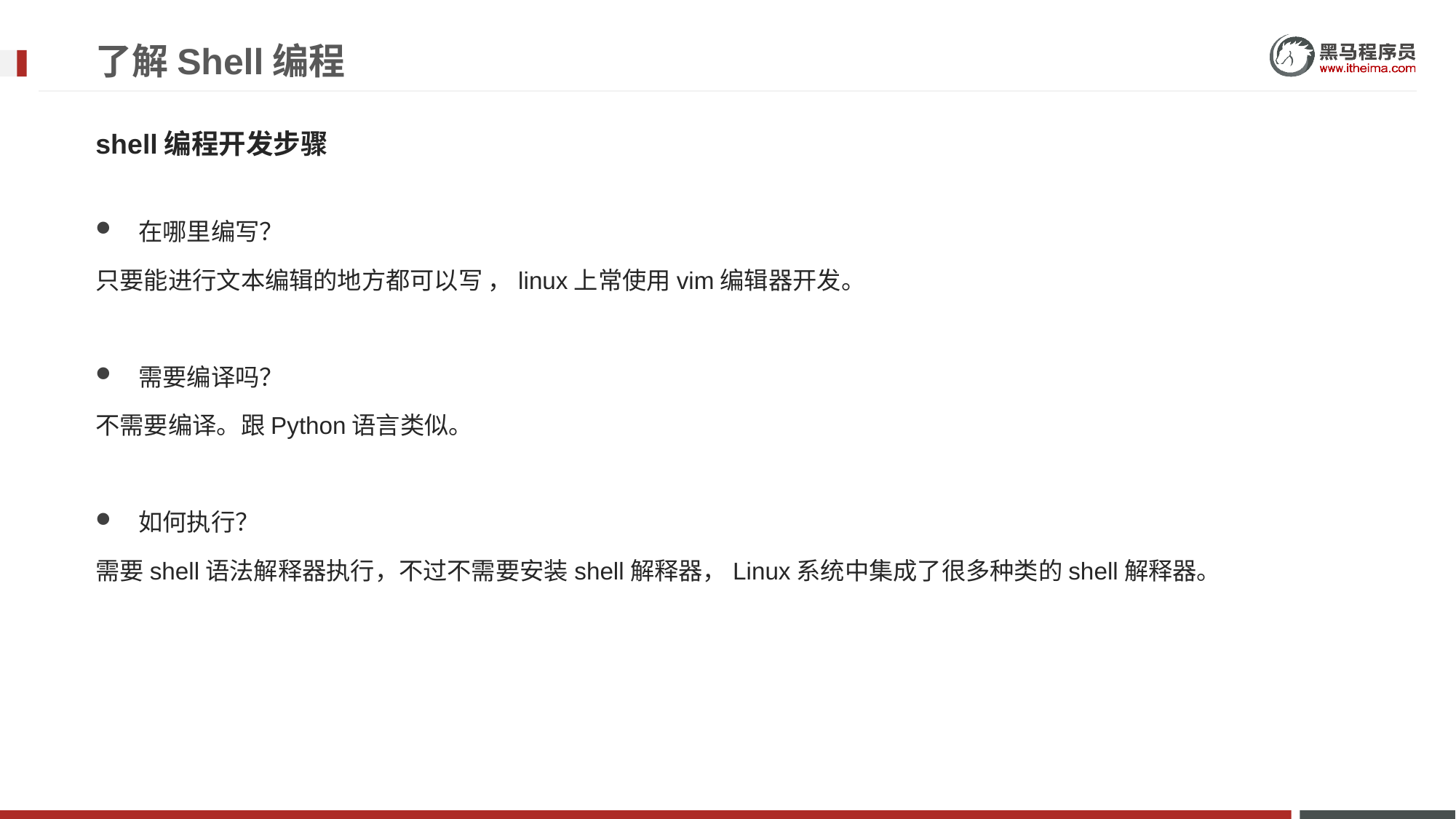

# 了解Shell编程
shell编程开发步骤
在哪里编写？
只要能进行文本编辑的地方都可以写 ，linux上常使用vim编辑器开发。

需要编译吗？
不需要编译。跟Python语言类似。

如何执行？
需要shell语法解释器执行，不过不需要安装shell解释器，Linux系统中集成了很多种类的shell解释器。